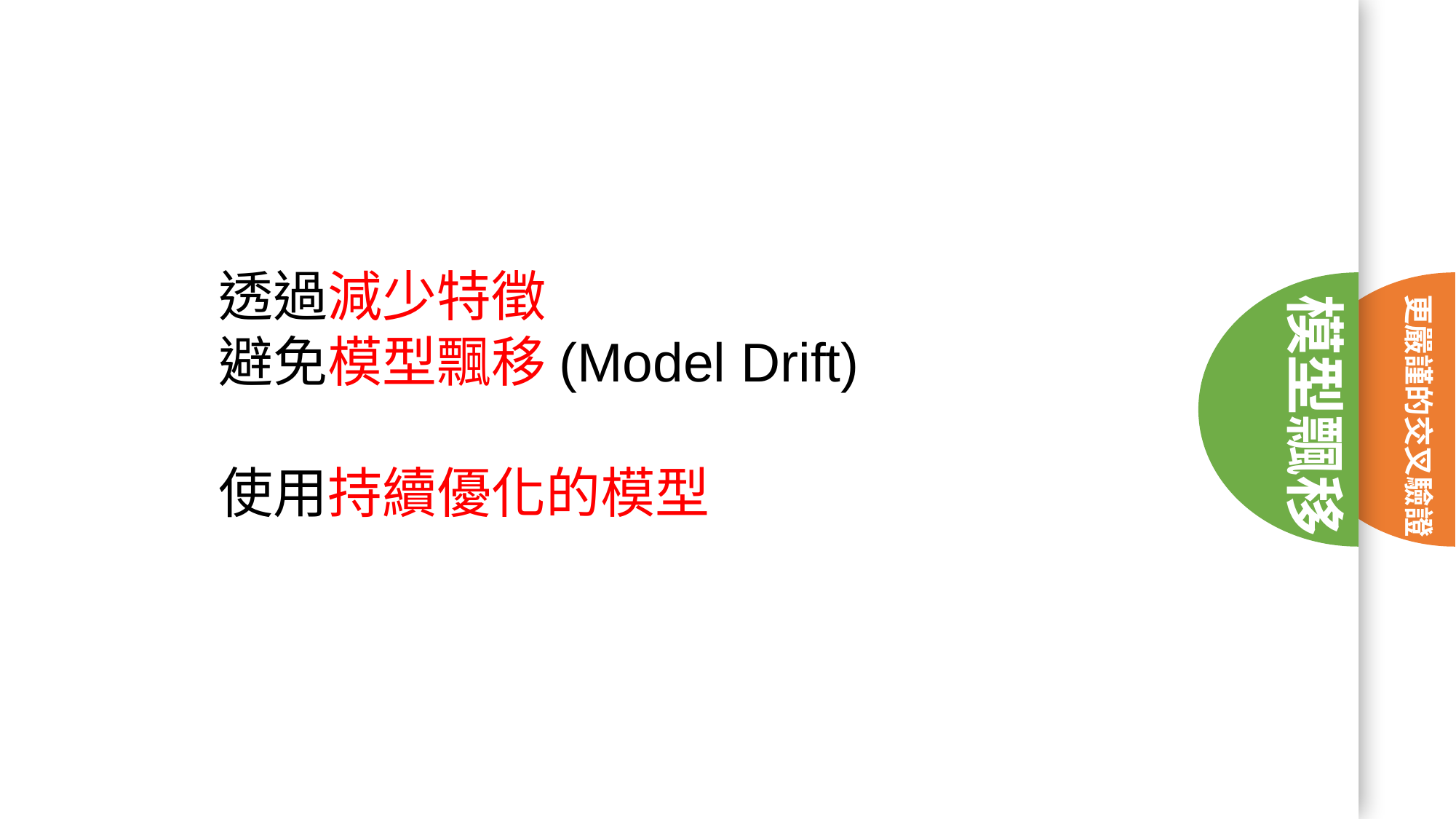

透過減少特徵
避免模型飄移(Model Drift)

使用持續優化的模型

模型飄移
更嚴謹的交叉驗證